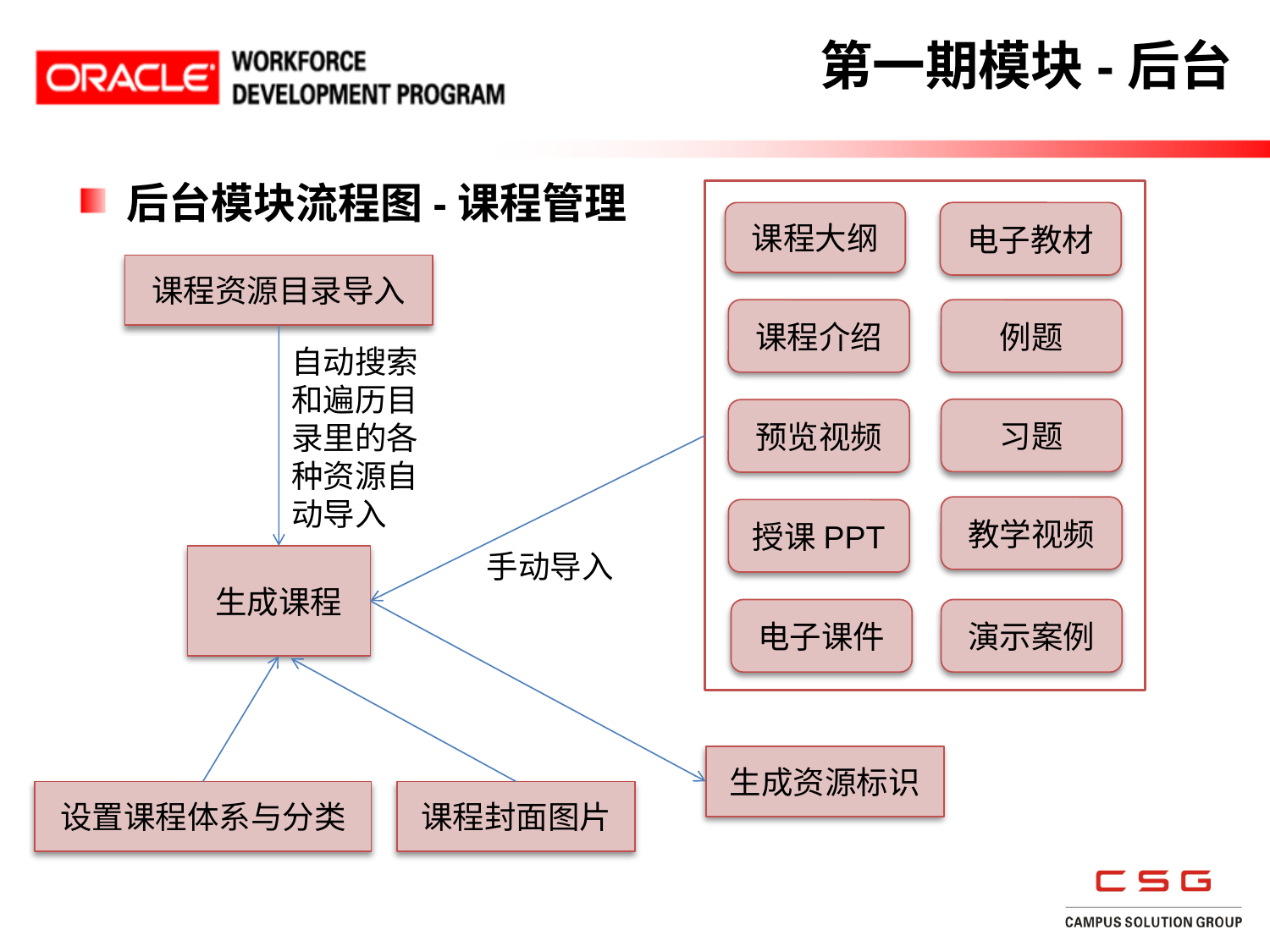

# 第一期模块-后台
后台模块流程图-课程管理

课程大纲
电子教材
课程资源目录导入
课程介绍
例题
自动搜索和遍历目录里的各种资源自动导入
习题
预览视频
教学视频
授课PPT
手动导入
生成课程
演示案例
电子课件
生成资源标识
设置课程体系与分类
课程封面图片